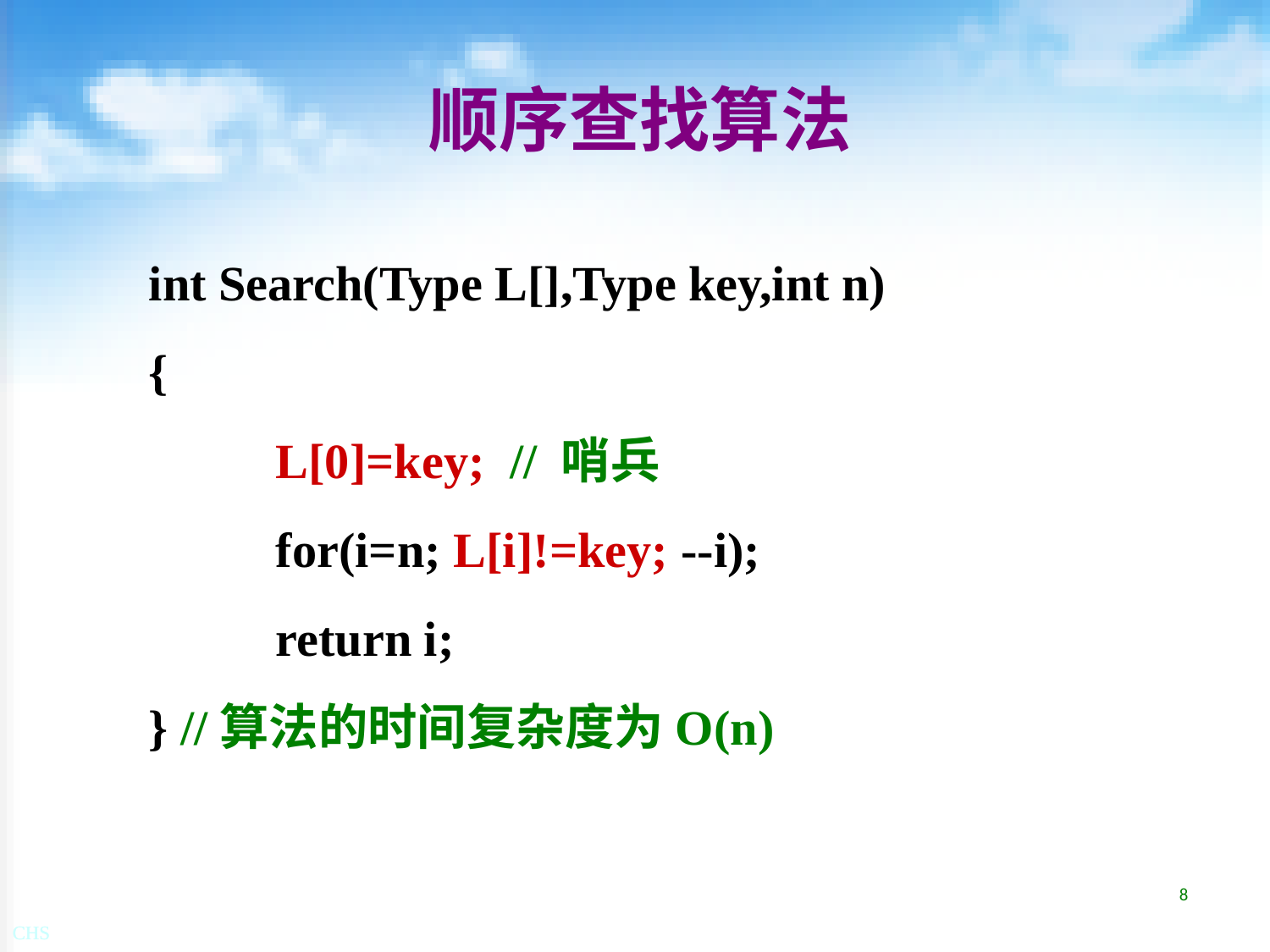

# 顺序查找算法
int Search(Type L[],Type key,int n)
{
	L[0]=key;  // 哨兵
	for(i=n; L[i]!=key; --i);
	return i;
} //算法的时间复杂度为O(n)
8